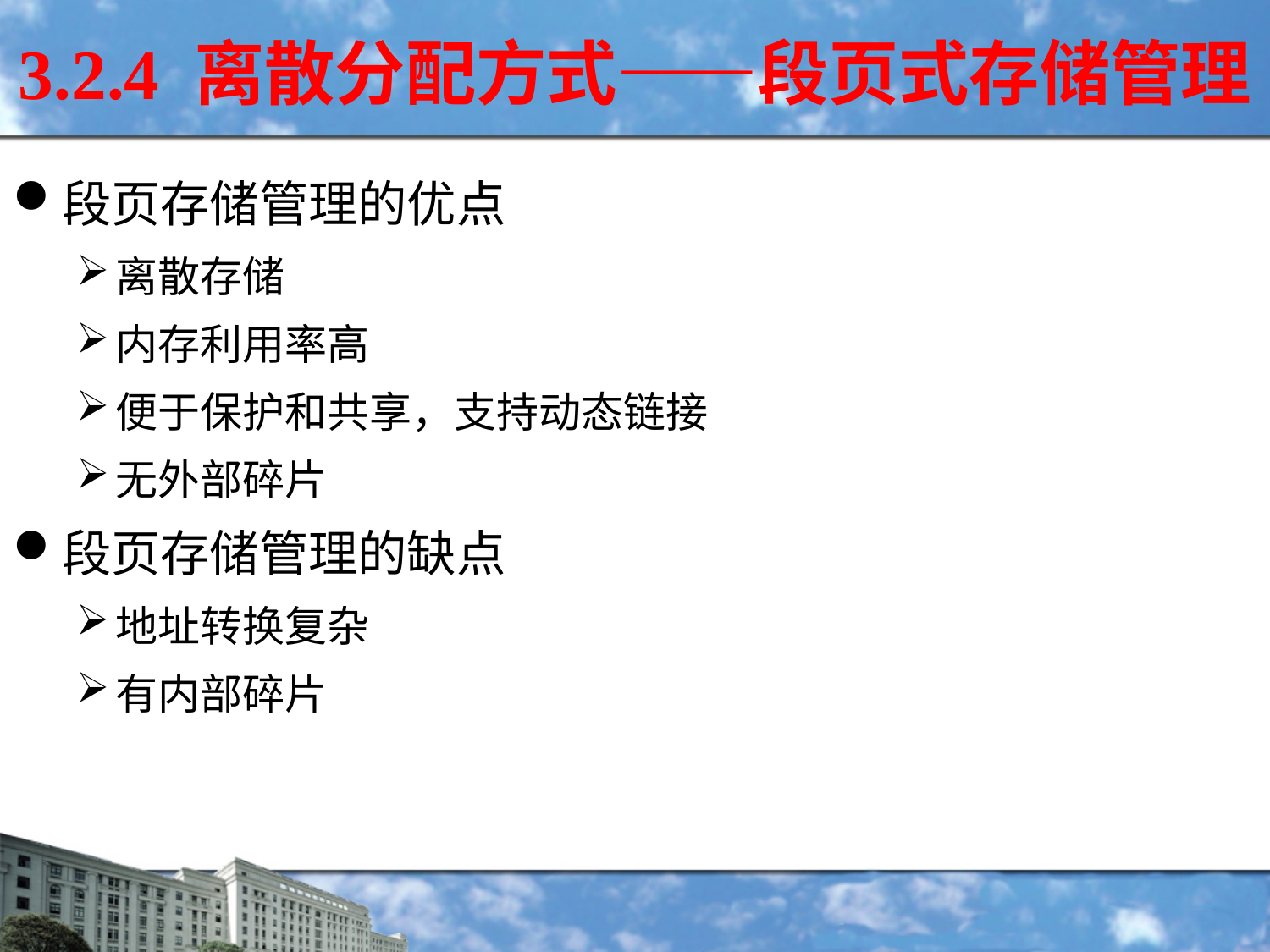

3.2.4 离散分配方式——段页式存储管理
段页存储管理的优点
离散存储
内存利用率高
便于保护和共享，支持动态链接
无外部碎片
段页存储管理的缺点
地址转换复杂
有内部碎片